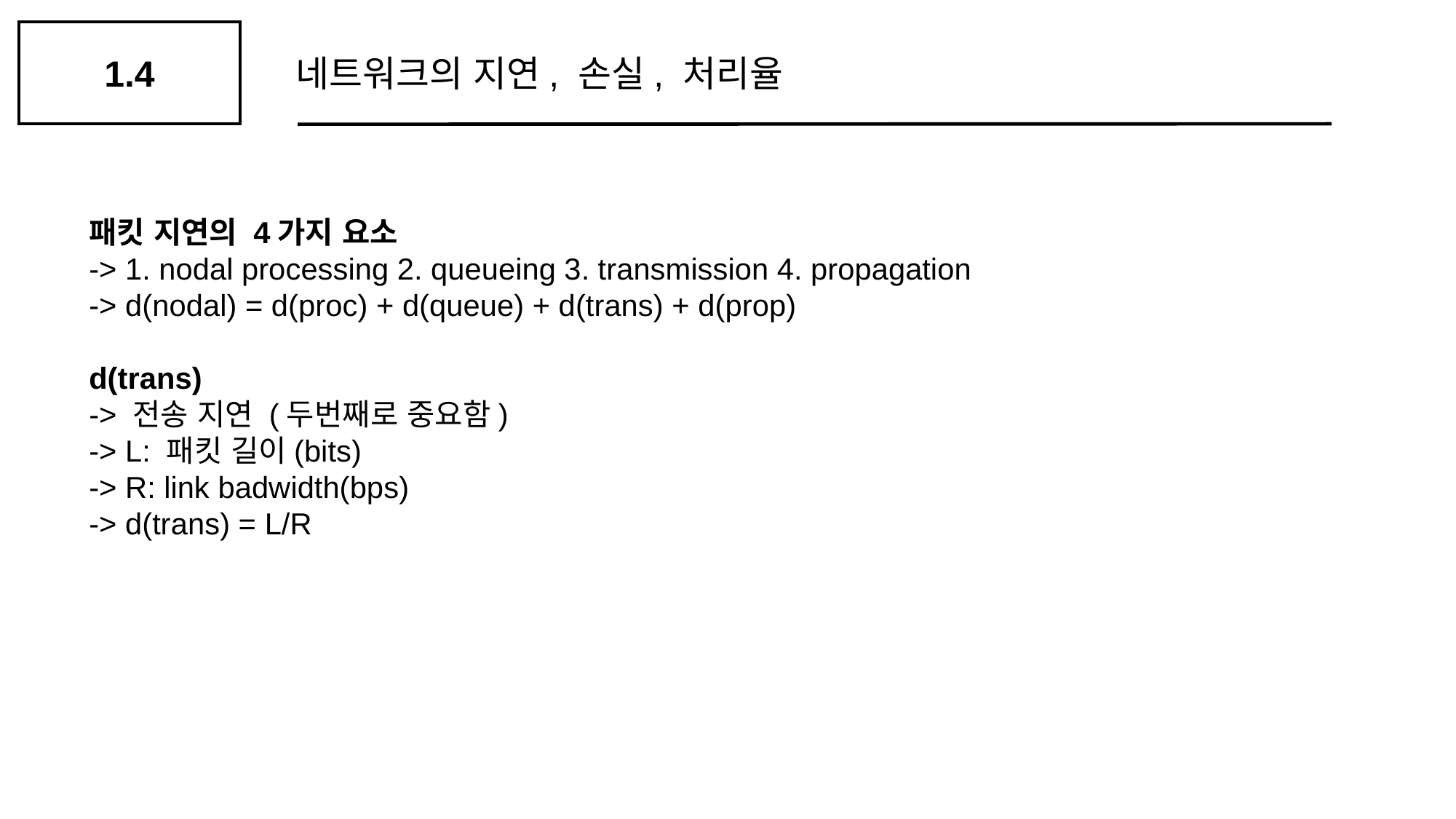

1.4
네트워크의 지연, 손실, 처리율
패킷 지연의 4가지 요소
-> 1. nodal processing 2. queueing 3. transmission 4. propagation
-> d(nodal) = d(proc) + d(queue) + d(trans) + d(prop)

d(trans)
-> 전송 지연 (두번째로 중요함)
-> L: 패킷 길이(bits)
-> R: link badwidth(bps)
-> d(trans) = L/R